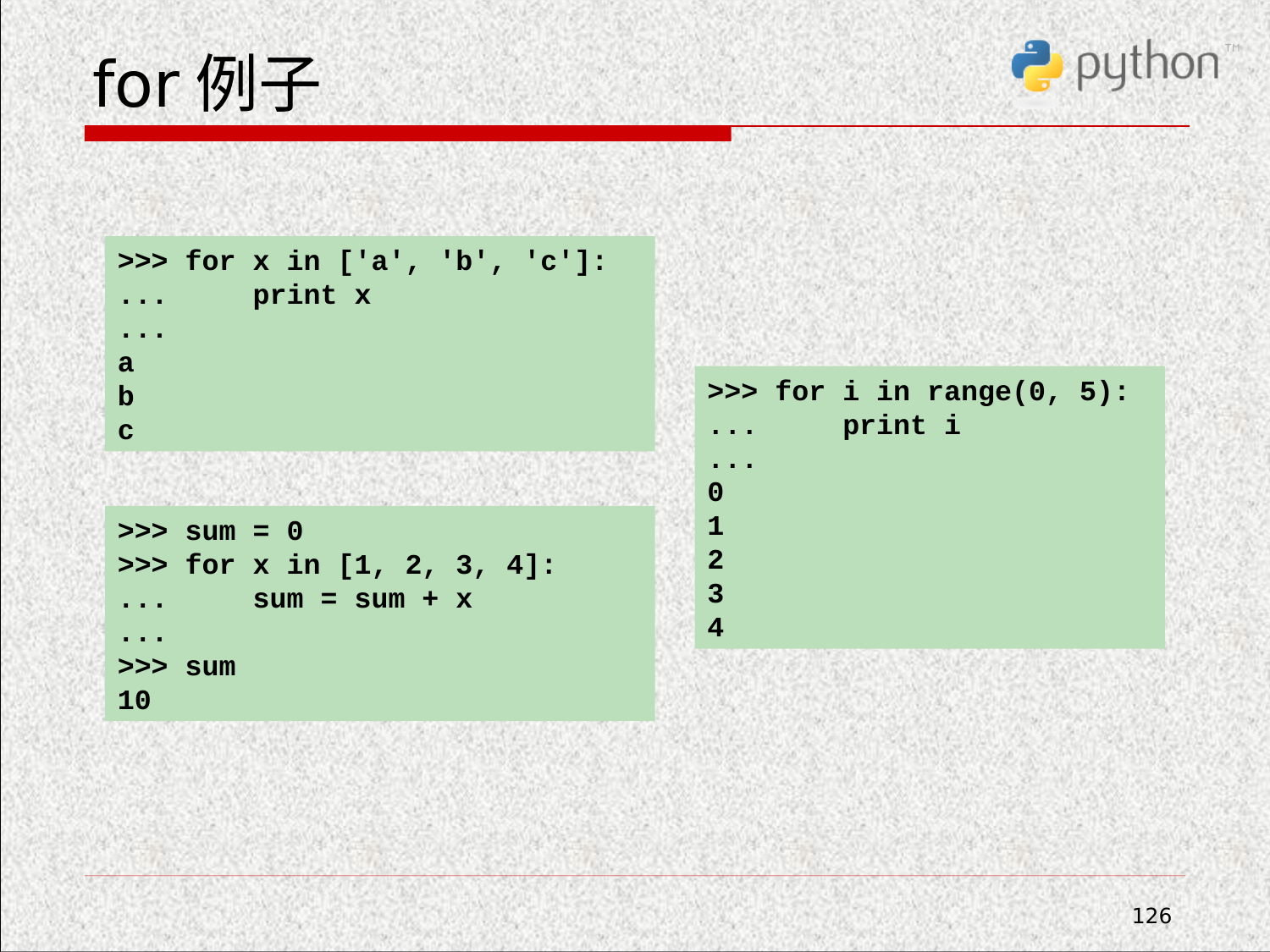

# for例子

>>> for x in ['a', 'b', 'c']:
...     print x
...
a
b
c
>>> for i in range(0, 5):
...     print i
...
0
1
2
3
4
>>> sum = 0
>>> for x in [1, 2, 3, 4]:
...     sum = sum + x
...
>>> sum
10
126